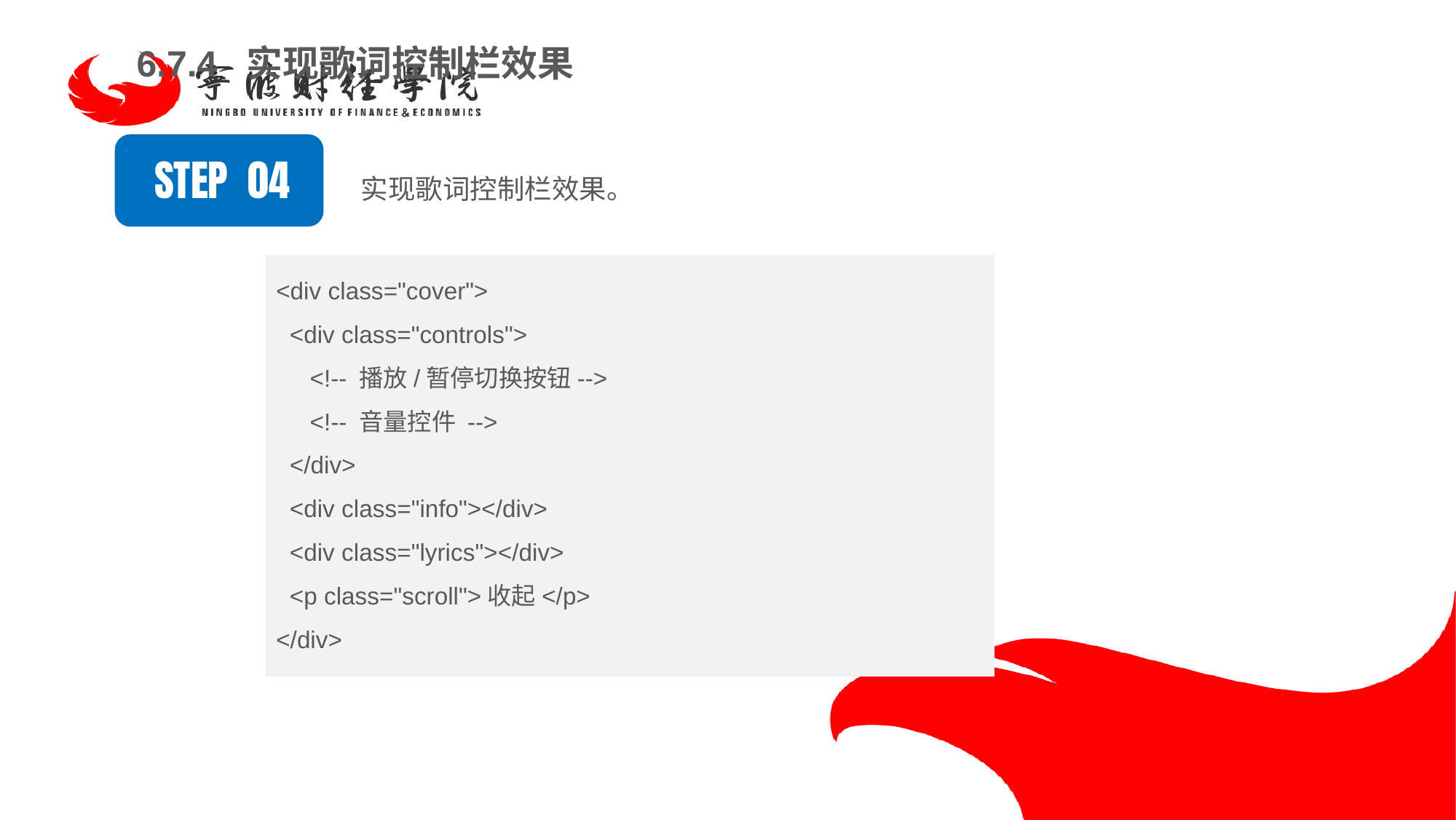

6.7.4  实现歌词控制栏效果

实现歌词控制栏效果。
STEP  04

<div class="cover">
  <div class="controls">
     <!-- 播放/暂停切换按钮-->
     <!-- 音量控件 -->
  </div>
  <div class="info"></div>
  <div class="lyrics"></div>
  <p class="scroll">收起</p>
</div>